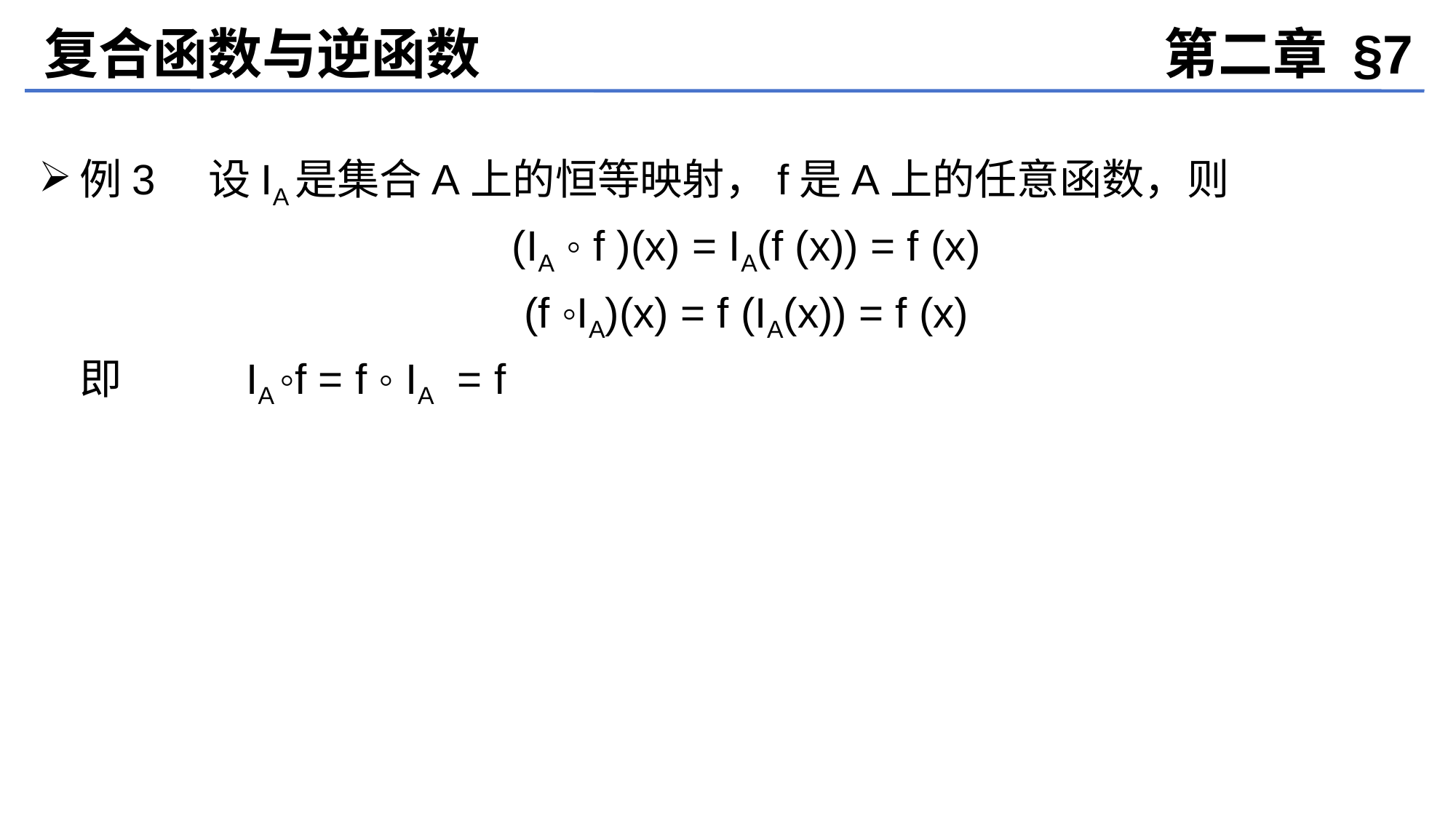

复合函数与逆函数
第二章 §7
例3　设IA是集合A上的恒等映射，f是A上的任意函数，则
	(IA ◦ f )(x) = IA(f (x)) = f (x)
	(f ◦IA)(x) = f (IA(x)) = f (x)
	即	     IA ◦f = f ◦ IA  = f